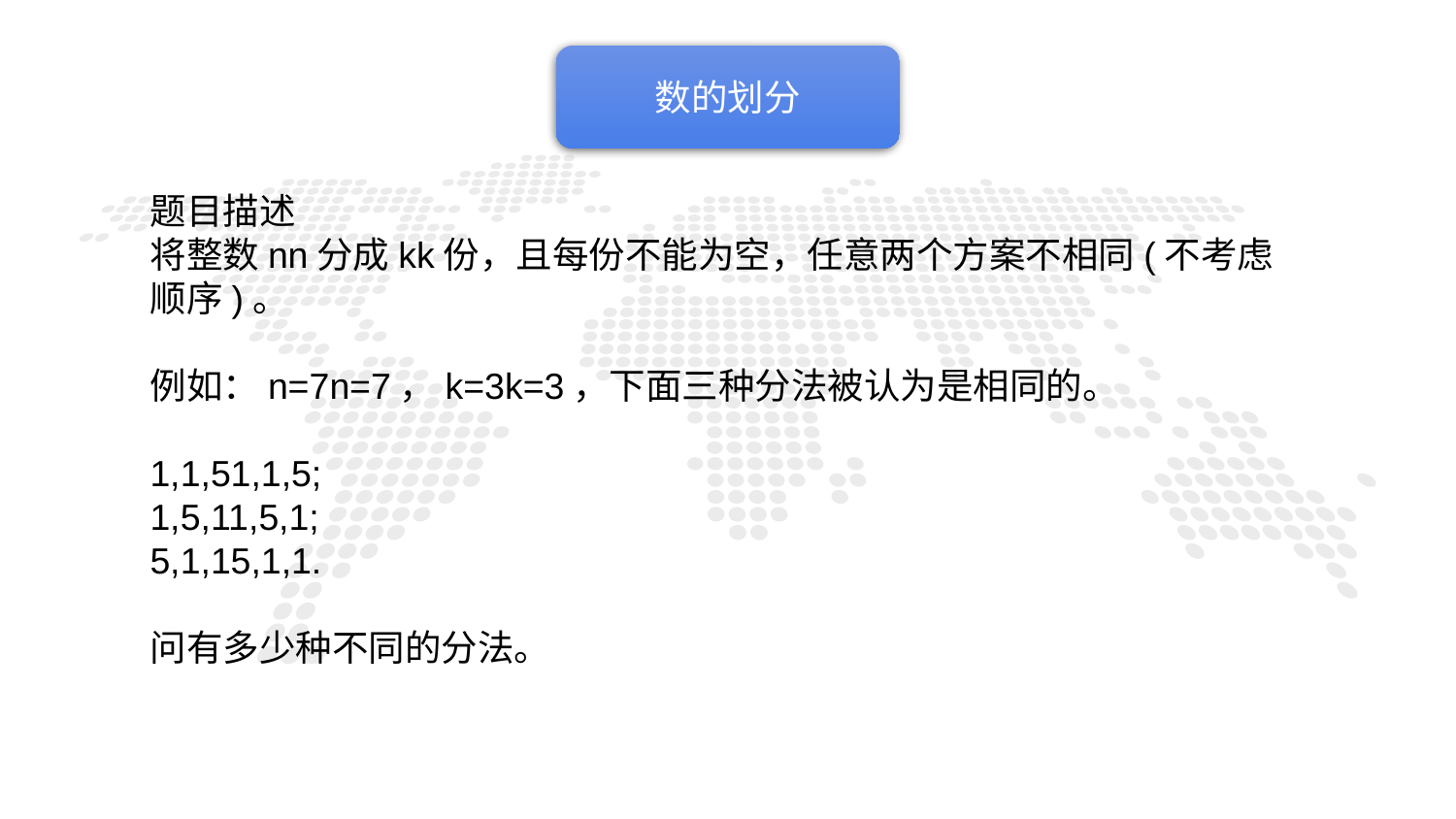

数的划分
题目描述
将整数nn分成kk份，且每份不能为空，任意两个方案不相同(不考虑顺序)。

例如：n=7n=7，k=3k=3，下面三种分法被认为是相同的。

1,1,51,1,5;
1,5,11,5,1;
5,1,15,1,1.

问有多少种不同的分法。